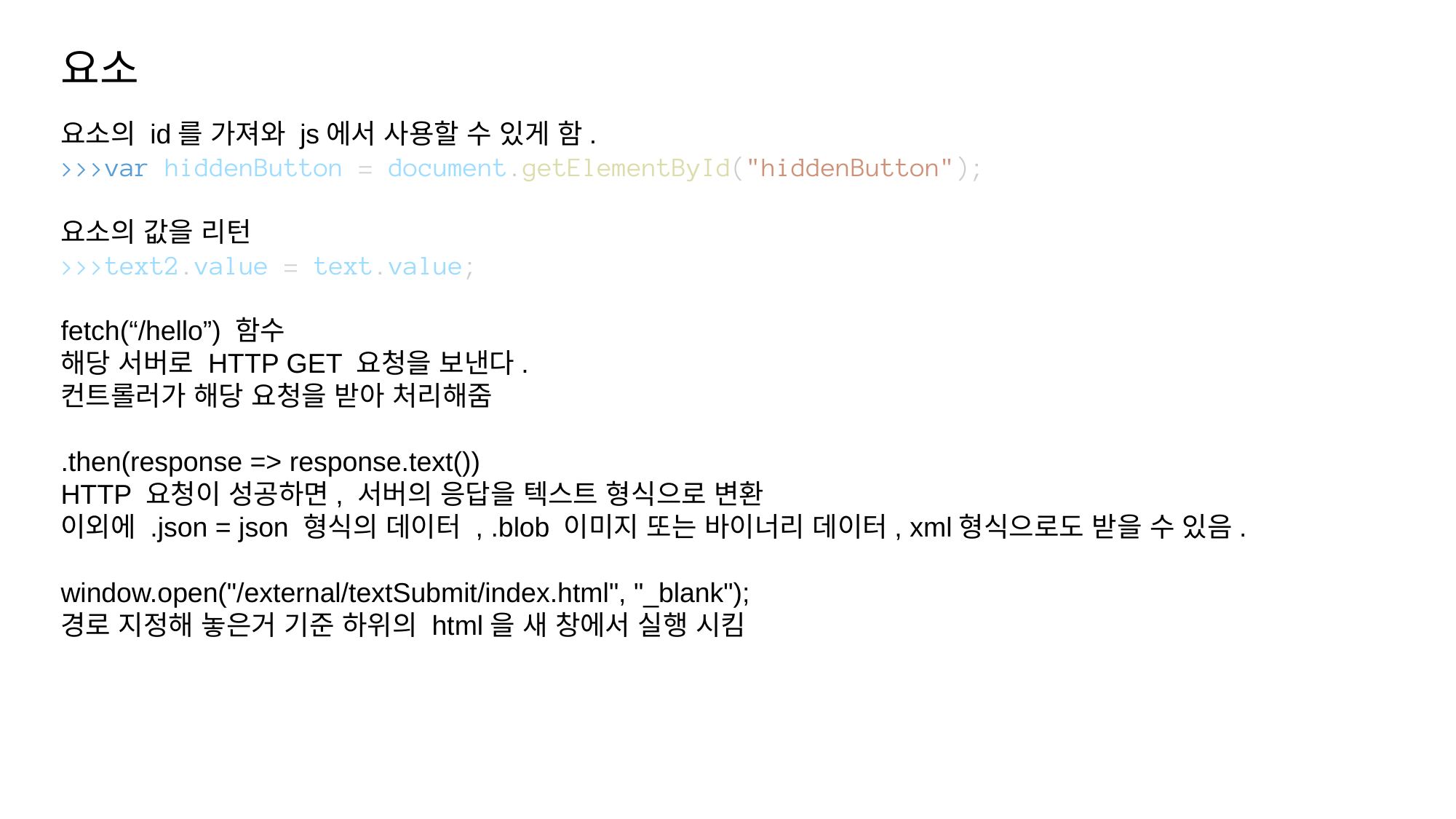

# 요소
요소의 id를 가져와 js에서 사용할 수 있게 함.
>>>var hiddenButton = document.getElementById("hiddenButton");

요소의 값을 리턴
>>>text2.value = text.value;

fetch(“/hello”) 함수
해당 서버로 HTTP GET 요청을 보낸다.
컨트롤러가 해당 요청을 받아 처리해줌

.then(response => response.text())
HTTP 요청이 성공하면, 서버의 응답을 텍스트 형식으로 변환
이외에 .json = json 형식의 데이터 , .blob 이미지 또는 바이너리 데이터, xml형식으로도 받을 수 있음.

window.open("/external/textSubmit/index.html", "_blank");
경로 지정해 놓은거 기준 하위의 html을 새 창에서 실행 시킴